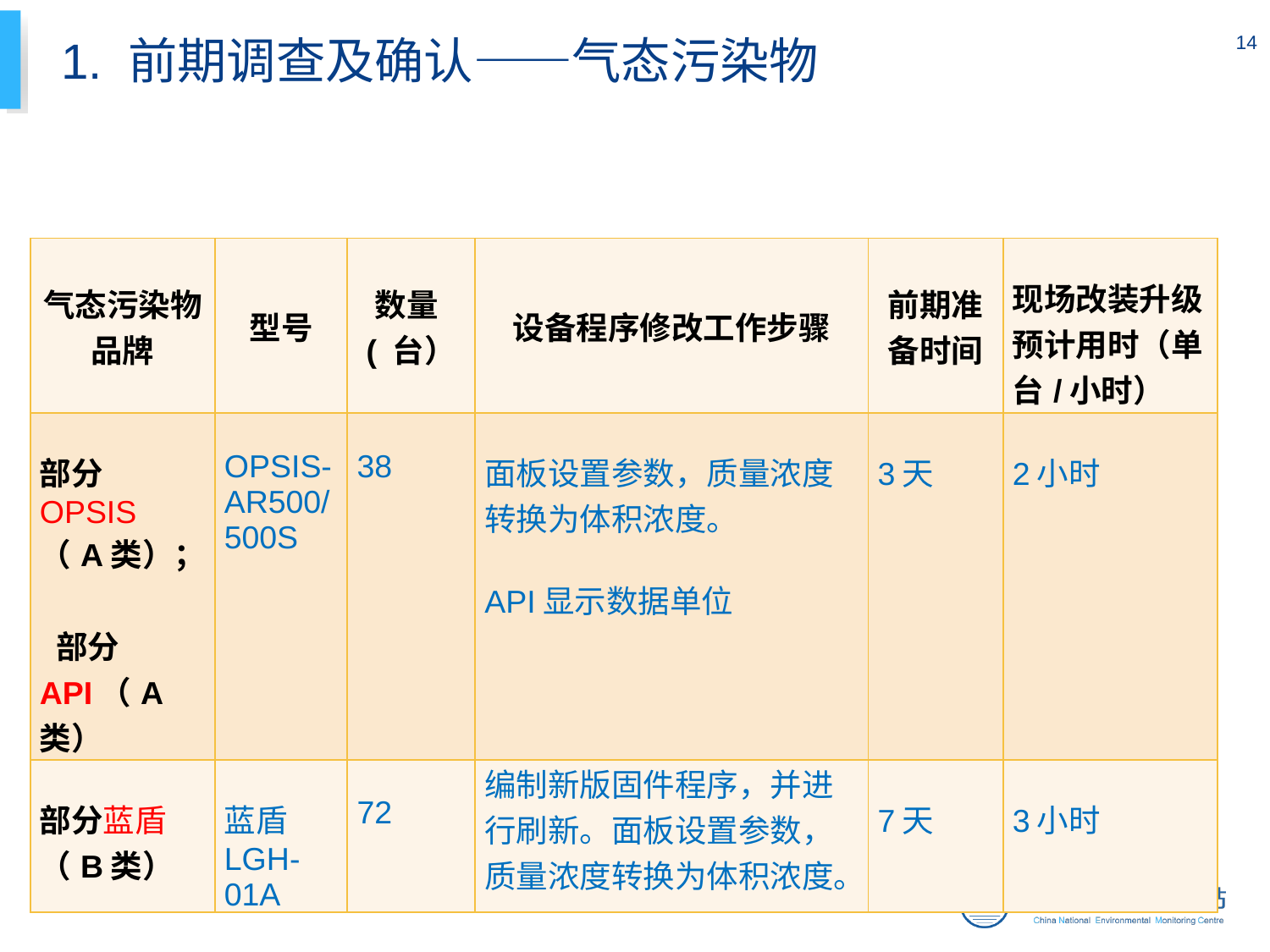

# 1. 前期调查及确认——气态污染物
14

| 气态污染物品牌 | 型号 | 数量( 台） | 设备程序修改工作步骤 | 前期准备时间 | 现场改装升级预计用时（单台/小时） |
| --- | --- | --- | --- | --- | --- |
| 部分OPSIS （A类）； 部分API（A类） | OPSIS-AR500/500S | 38 | 面板设置参数，质量浓度转换为体积浓度。 API显示数据单位 | 3天 | 2小时 |
| 部分蓝盾 （B类） | 蓝盾 LGH-01A | 72 | 编制新版固件程序，并进行刷新。面板设置参数，质量浓度转换为体积浓度。 | 7天 | 3小时 |